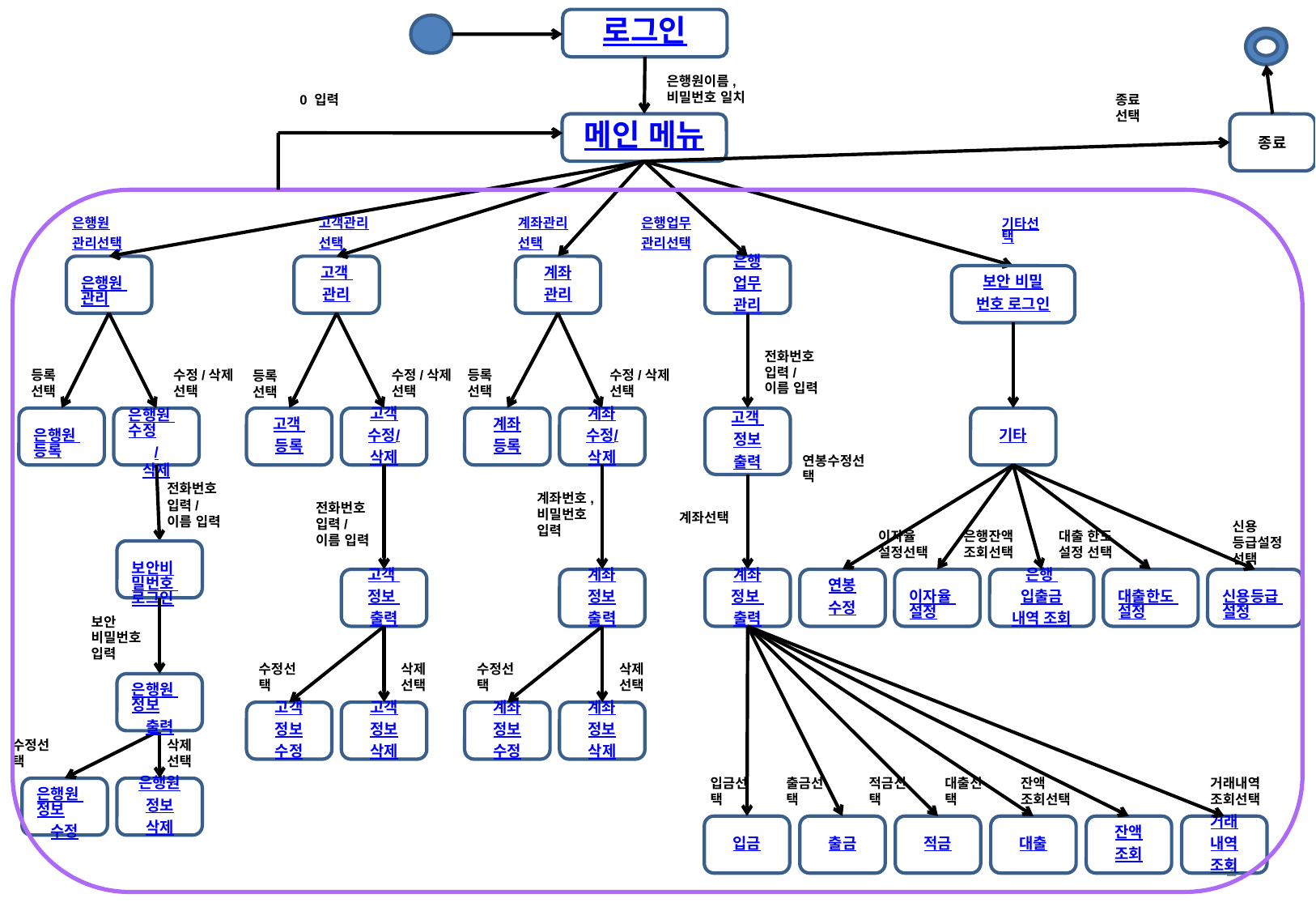

로그인

은행원이름,
비밀번호 일치
0 입력
종료
선택
종료
메인 메뉴

은행원
관리선택
고객관리
선택
계좌관리
선택
은행업무
관리선택
기타선택
은행원 관리
고객
관리
계좌
관리
은행
업무
관리
보안 비밀
번호 로그인
전화번호
입력/
이름 입력
수정/삭제 선택
수정/삭제 선택
수정/삭제 선택
등록 선택
등록 선택
등록 선택
은행원 등록
은행원 수정/
삭제
고객
등록
고객
수정/
삭제
계좌
등록
계좌
수정/
삭제
고객
정보
출력
기타
연봉수정선택
전화번호
입력/
이름 입력
계좌번호,
비밀번호 입력
전화번호
입력/
이름 입력
계좌선택
신용 등급설정 선택
이자율
설정선택
은행잔액
조회선택
대출 한도
설정 선택
보안비밀번호 로그인
고객
정보
출력
계좌
정보
출력
계좌
정보
출력
연봉
수정
이자율 설정
은행
입출금
내역 조회
대출한도 설정
신용등급 설정
보안 비밀번호 입력
수정선택
삭제 선택
수정선택
삭제 선택
은행원 정보
출력
고객
정보
수정
고객
정보
삭제
계좌
정보
수정
계좌
정보
삭제
수정선택
삭제 선택
입금선택
출금선택
적금선택
대출선택
잔액
조회선택
거래내역
조회선택
은행원 정보
수정
은행원
정보
삭제
입금
출금
적금
대출
잔액
조회
거래
내역
조회
2